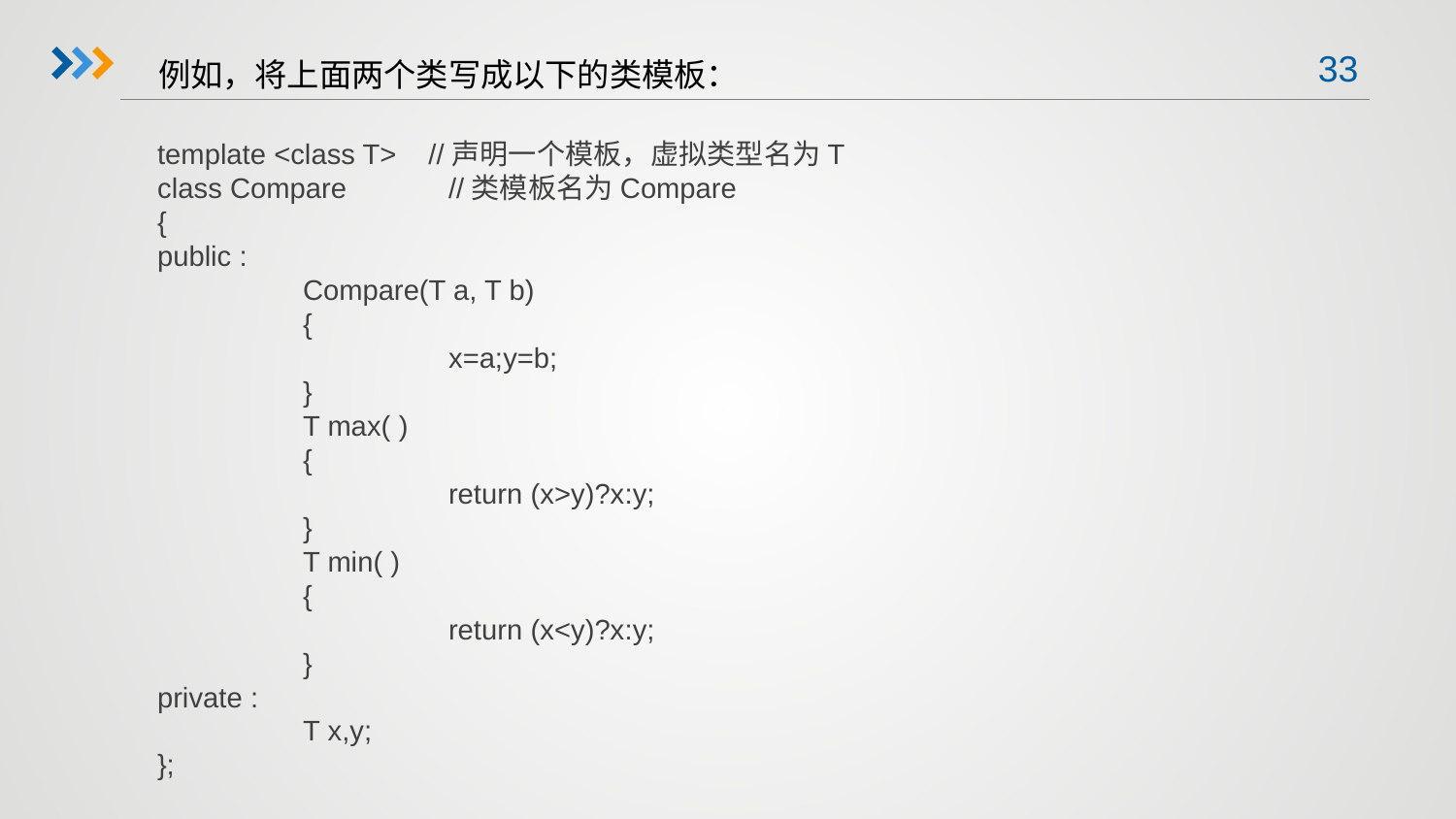

例如，将上面两个类写成以下的类模板：
template <class T>    //声明一个模板，虚拟类型名为T
class Compare    	//类模板名为Compare
{
public :
	Compare(T a, T b)
	{
		x=a;y=b;
	}
	T max( )
	{
		return (x>y)?x:y;
	}
	T min( )
	{
		return (x<y)?x:y;
	}
private :
	T x,y;
};